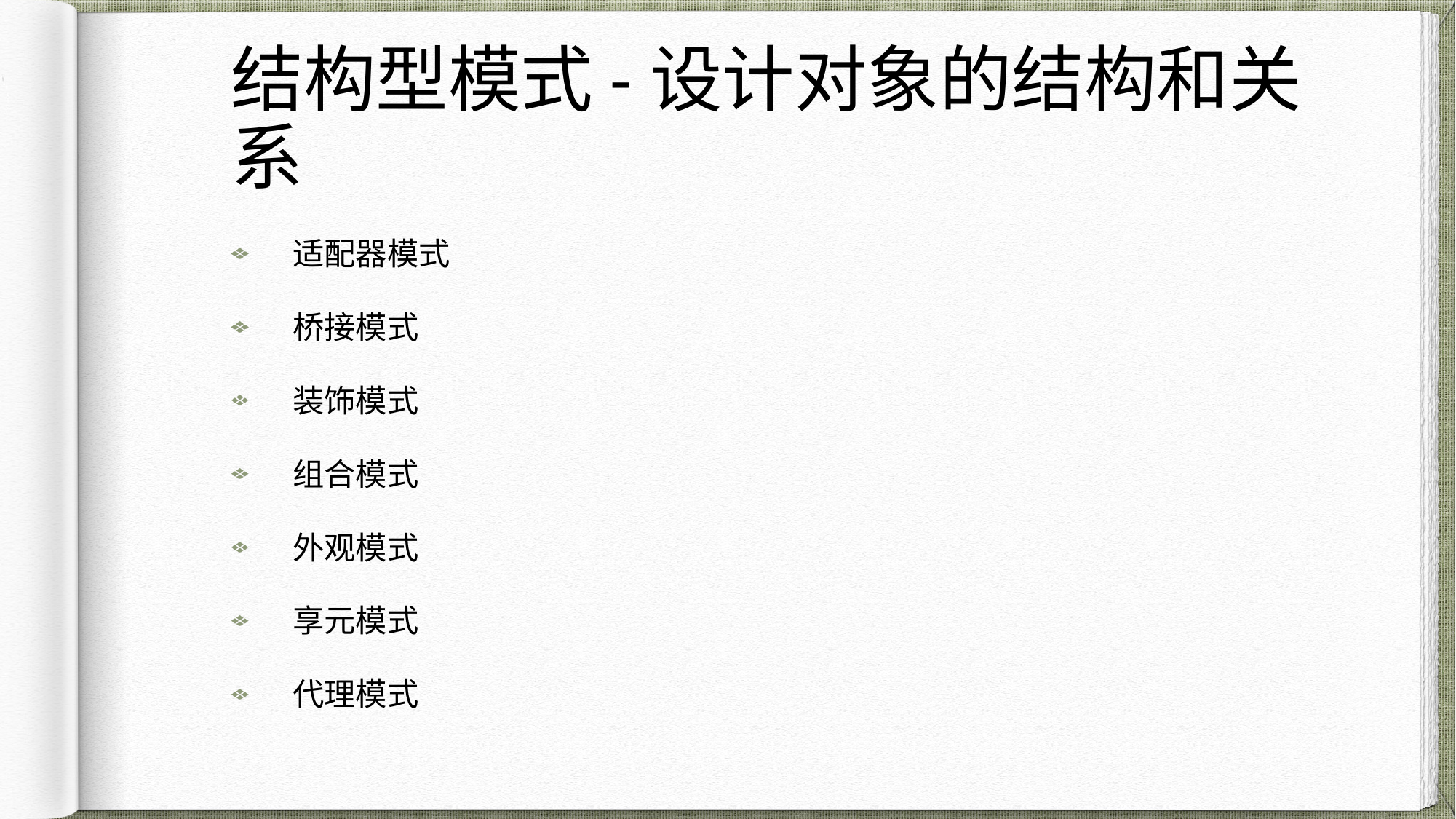

# 结构型模式-设计对象的结构和关系
适配器模式
桥接模式
装饰模式
组合模式
外观模式
享元模式
代理模式